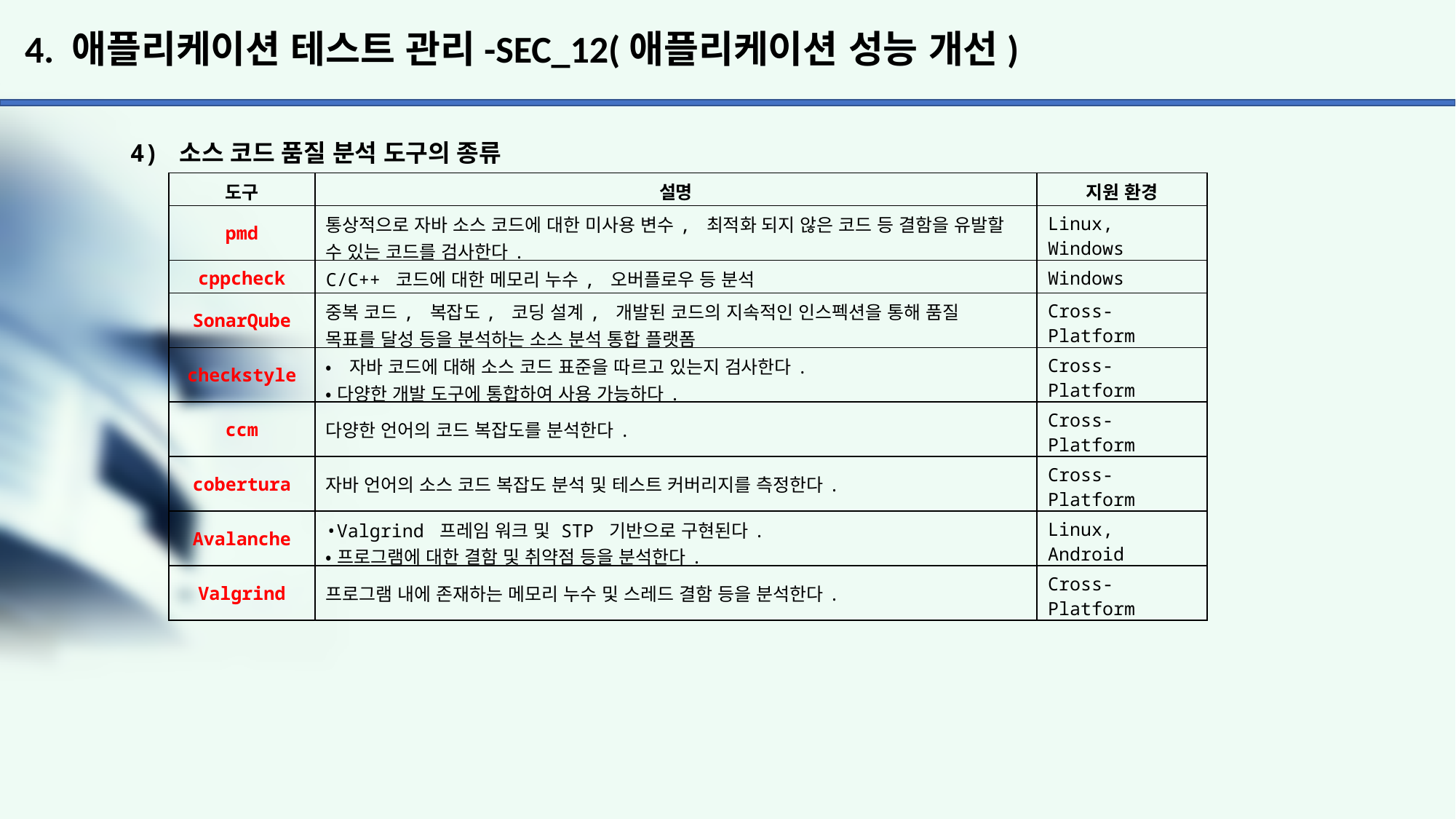

# 4. 애플리케이션 테스트 관리-SEC_12(애플리케이션 성능 개선)
4) 소스 코드 품질 분석 도구의 종류

| 도구 | 설명 | 지원 환경 |
| --- | --- | --- |
| pmd | 통상적으로 자바 소스 코드에 대한 미사용 변수, 최적화 되지 않은 코드 등 결함을 유발할 수 있는 코드를 검사한다. | Linux, Windows |
| cppcheck | C/C++ 코드에 대한 메모리 누수, 오버플로우 등 분석 | Windows |
| SonarQube | 중복 코드, 복잡도, 코딩 설계, 개발된 코드의 지속적인 인스펙션을 통해 품질 목표를 달성 등을 분석하는 소스 분석 통합 플랫폼 | Cross-Platform |
| checkstyle | •자바 코드에 대해 소스 코드 표준을 따르고 있는지 검사한다. •다양한 개발 도구에 통합하여 사용 가능하다. | Cross-Platform |
| ccm | 다양한 언어의 코드 복잡도를 분석한다. | Cross-Platform |
| cobertura | 자바 언어의 소스 코드 복잡도 분석 및 테스트 커버리지를 측정한다. | Cross-Platform |
| Avalanche | •Valgrind 프레임 워크 및 STP 기반으로 구현된다. •프로그램에 대한 결함 및 취약점 등을 분석한다. | Linux, Android |
| Valgrind | 프로그램 내에 존재하는 메모리 누수 및 스레드 결함 등을 분석한다. | Cross-Platform |